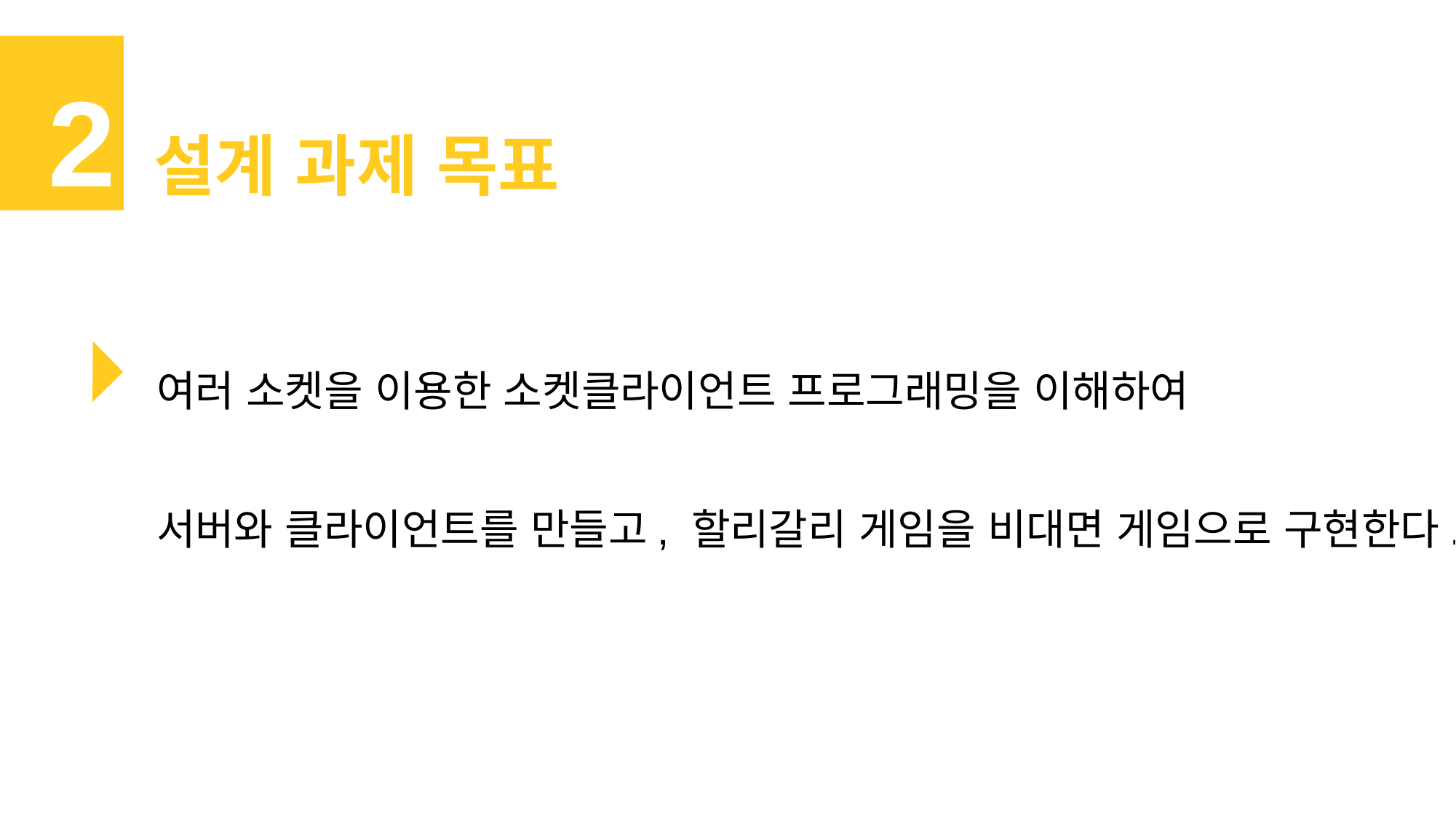

2
설계 과제 목표
여러 소켓을 이용한 소켓클라이언트 프로그래밍을 이해하여
서버와 클라이언트를 만들고, 할리갈리 게임을 비대면 게임으로 구현한다.